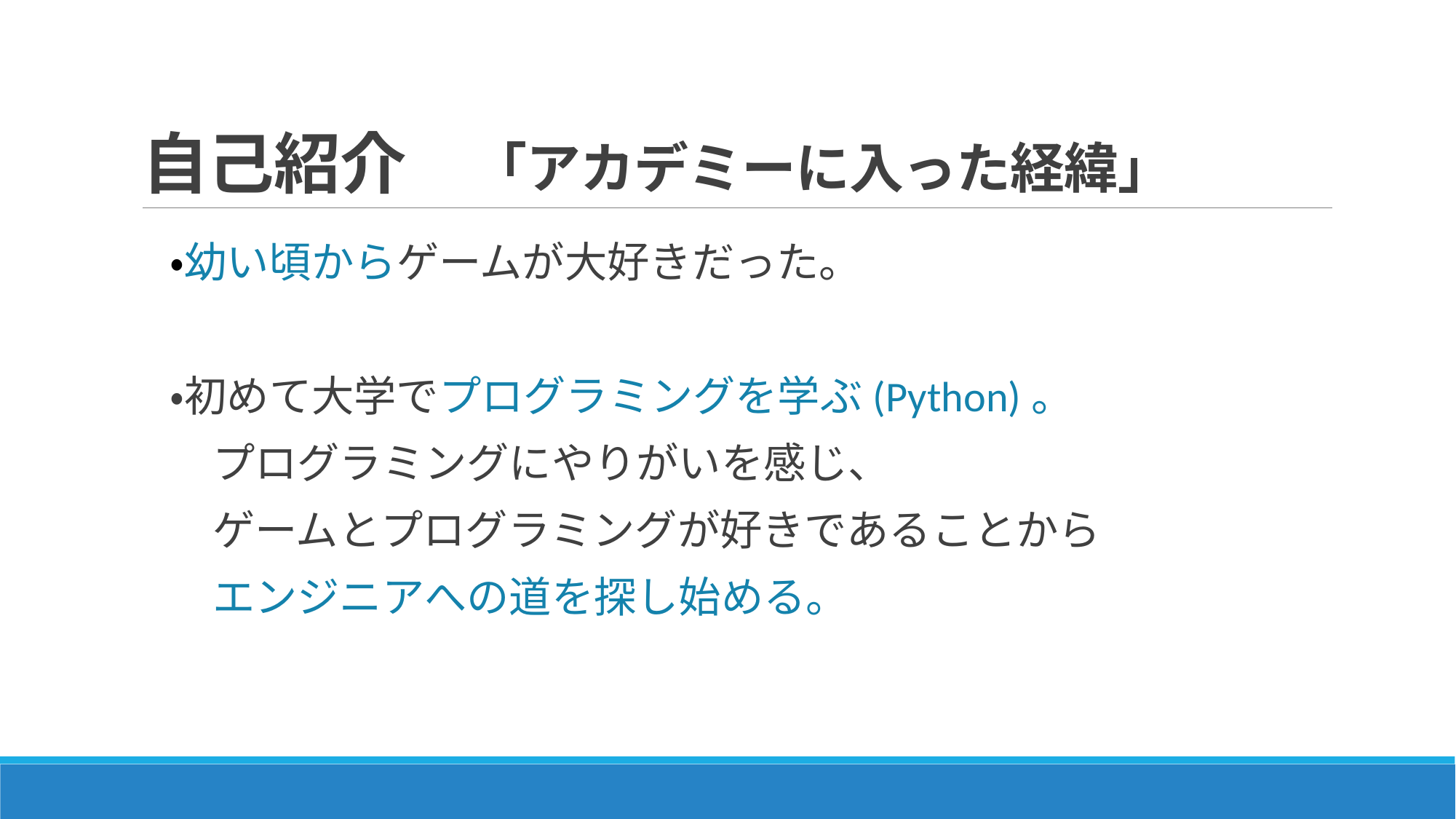

# 自己紹介　「アカデミーに入った経緯」
・幼い頃からゲームが大好きだった。

・初めて大学でプログラミングを学ぶ(Python)。
　プログラミングにやりがいを感じ、
　ゲームとプログラミングが好きであることから
　エンジニアへの道を探し始める。